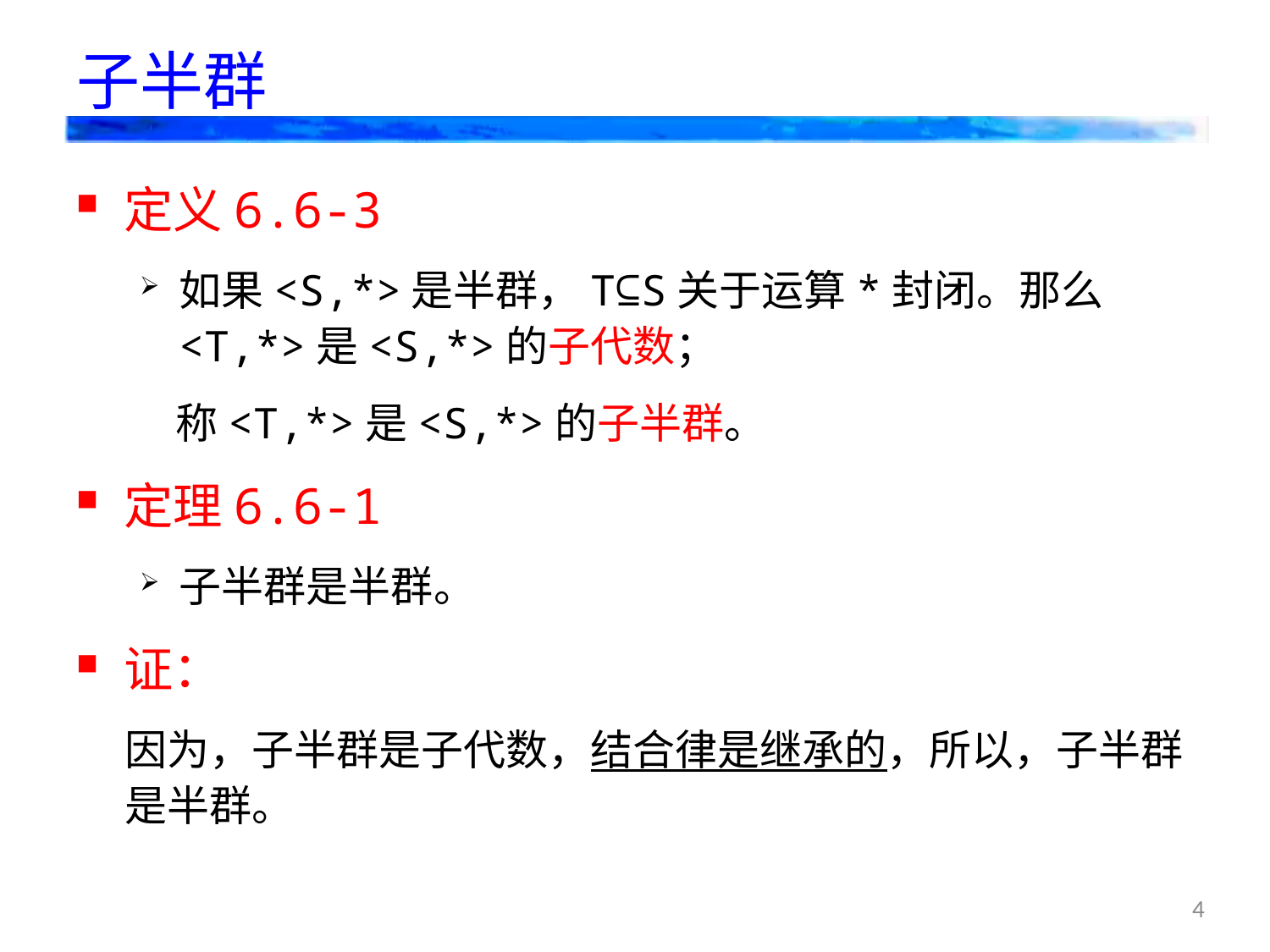

# 子半群
定义6.6-3
如果<S,*>是半群，T⊆S关于运算*封闭。那么<T,*>是<S,*>的子代数；
称<T,*>是<S,*>的子半群。
定理6.6-1
子半群是半群。
证：
因为，子半群是子代数，结合律是继承的，所以，子半群是半群。
4